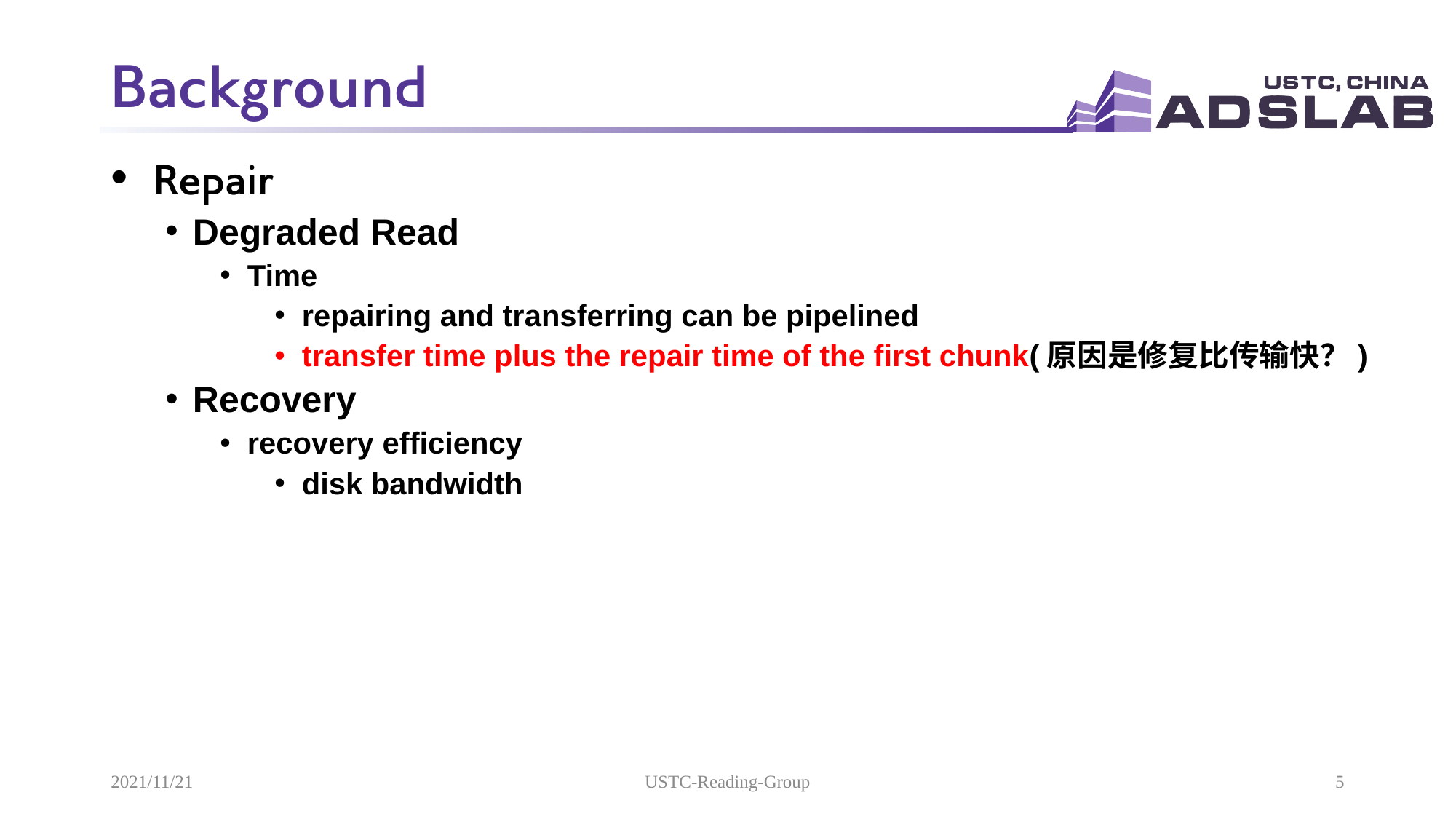

# Background
 Repair
Degraded Read
Time
repairing and transferring can be pipelined
transfer time plus the repair time of the first chunk(原因是修复比传输快？)
Recovery
recovery efficiency
disk bandwidth

2021/11/21
USTC-Reading-Group
5